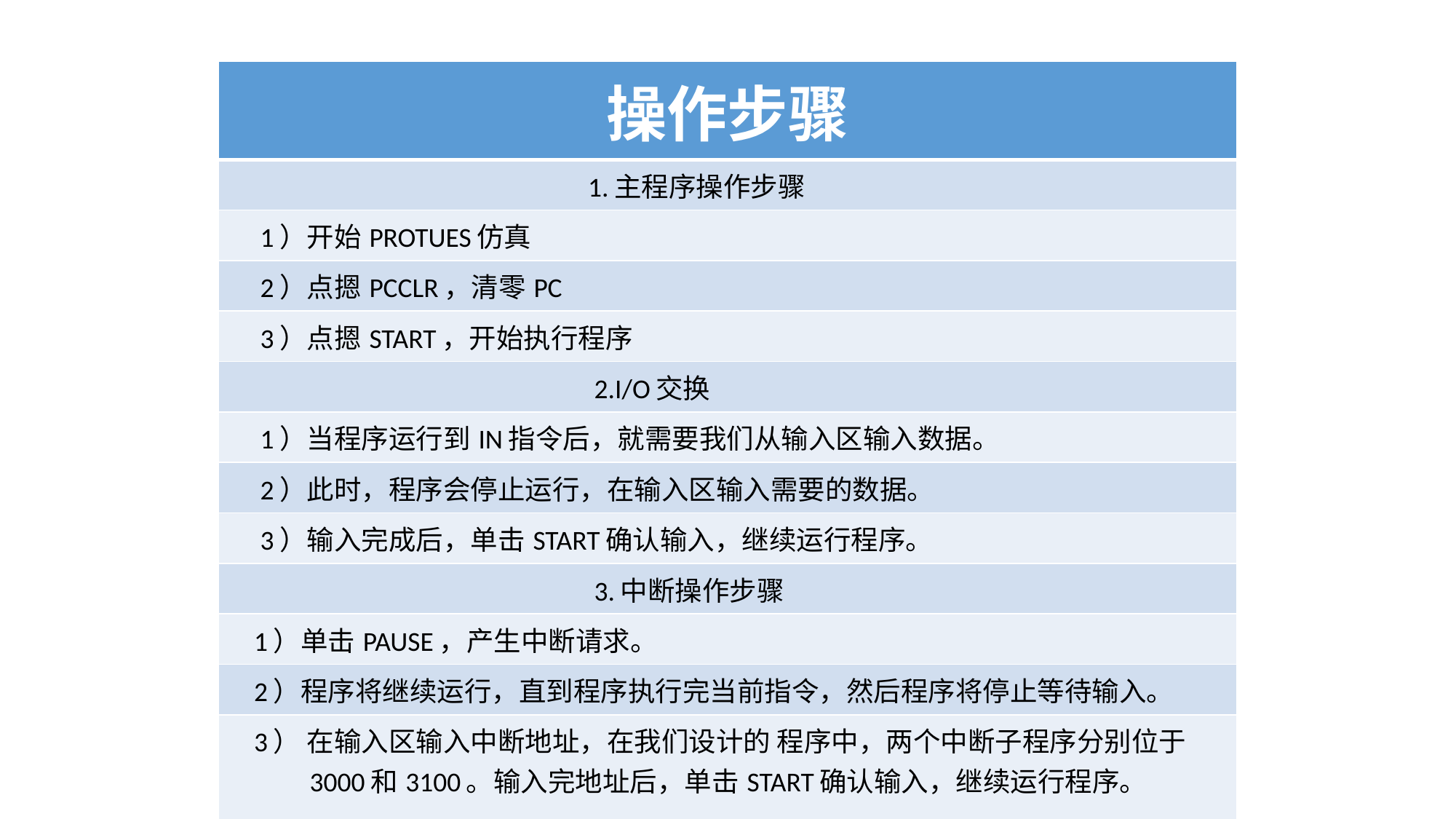

| 操作步骤 |
| --- |
| 1.主程序操作步骤 |
| 1）开始PROTUES仿真 |
| 2）点摁PCCLR，清零PC |
| 3）点摁START，开始执行程序 |
| 2.I/O交换 |
| 1）当程序运行到IN指令后，就需要我们从输入区输入数据。 |
| 2）此时，程序会停止运行，在输入区输入需要的数据。 |
| 3）输入完成后，单击START确认输入，继续运行程序。 |
| 3.中断操作步骤 |
| 1）单击PAUSE，产生中断请求。 |
| 2）程序将继续运行，直到程序执行完当前指令，然后程序将停止等待输入。 |
| 3） 在输入区输入中断地址，在我们设计的 程序中，两个中断子程序分别位于 3000和3100。输入完地址后，单击START确认输入，继续运行程序。 |